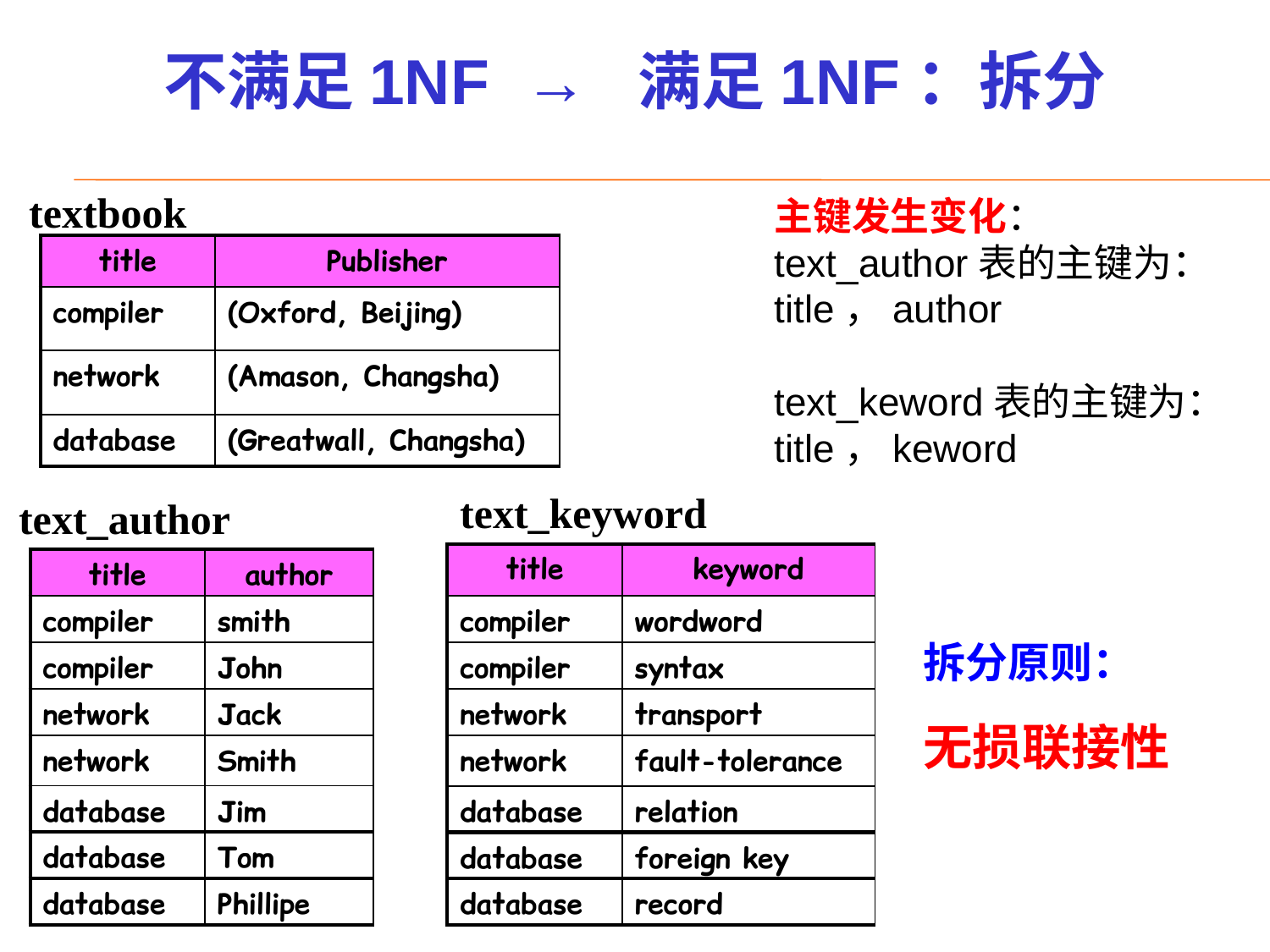

# 不满足1NF  →  满足1NF：拆分
textbook
主键发生变化：
text_author表的主键为：
title，author

text_keword表的主键为：
title，keword
| title | Publisher |
| --- | --- |
| compiler | (Oxford, Beijing) |
| network | (Amason, Changsha) |
| database | (Greatwall, Changsha) |
text_keyword
text_author
| title | keyword |
| --- | --- |
| compiler | wordword |
| compiler | syntax |
| network | transport |
| network | fault-tolerance |
| database | relation |
| database | foreign key |
| database | record |
| title | author |
| --- | --- |
| compiler | smith |
| compiler | John |
| network | Jack |
| network | Smith |
| database | Jim |
| database | Tom |
| database | Phillipe |
拆分原则：
无损联接性